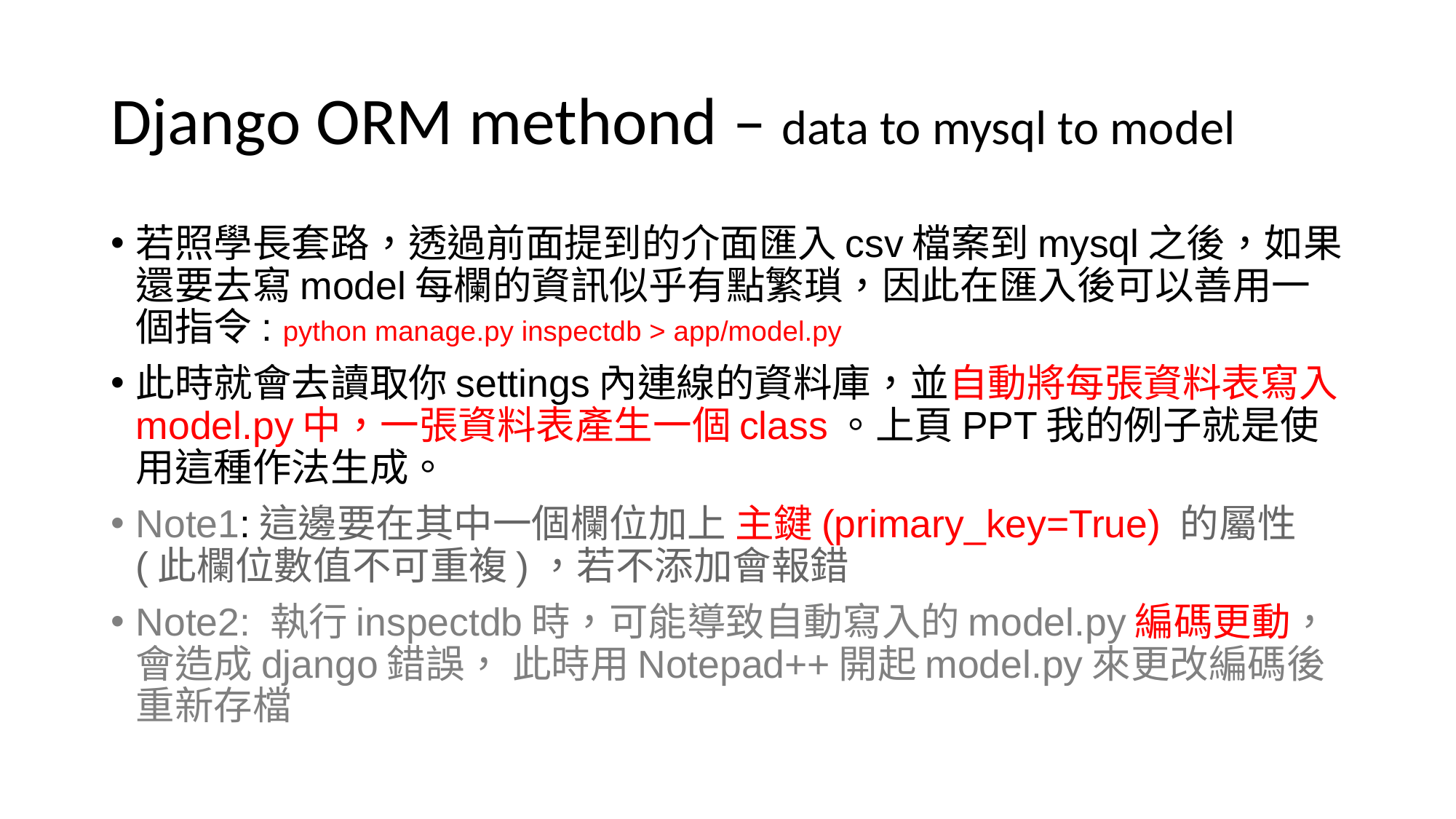

# Django ORM methond – data to mysql to model
若照學長套路，透過前面提到的介面匯入csv檔案到mysql之後，如果還要去寫model每欄的資訊似乎有點繁瑣，因此在匯入後可以善用一個指令: python manage.py inspectdb > app/model.py
此時就會去讀取你settings內連線的資料庫，並自動將每張資料表寫入model.py中，一張資料表產生一個class。上頁PPT我的例子就是使用這種作法生成。
Note1:這邊要在其中一個欄位加上 主鍵(primary_key=True) 的屬性(此欄位數值不可重複)，若不添加會報錯
Note2: 執行inspectdb時，可能導致自動寫入的model.py編碼更動，會造成django錯誤， 此時用Notepad++開起model.py來更改編碼後重新存檔